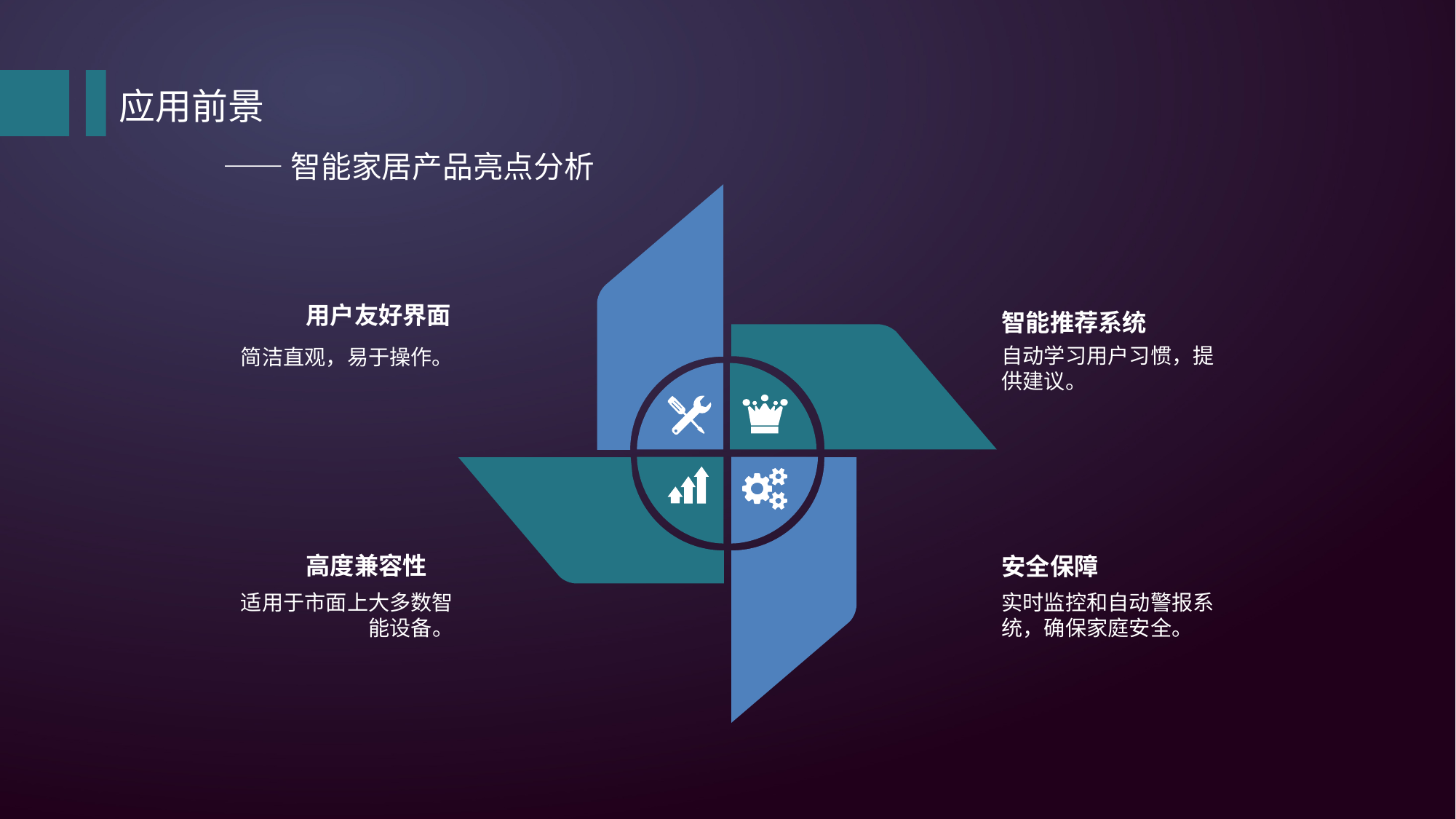

应用前景
——智能家居产品亮点分析

用户友好界面
智能推荐系统

自动学习用户习惯，提供建议。
简洁直观，易于操作。

高度兼容性
安全保障
适用于市面上大多数智能设备。
实时监控和自动警报系统，确保家庭安全。